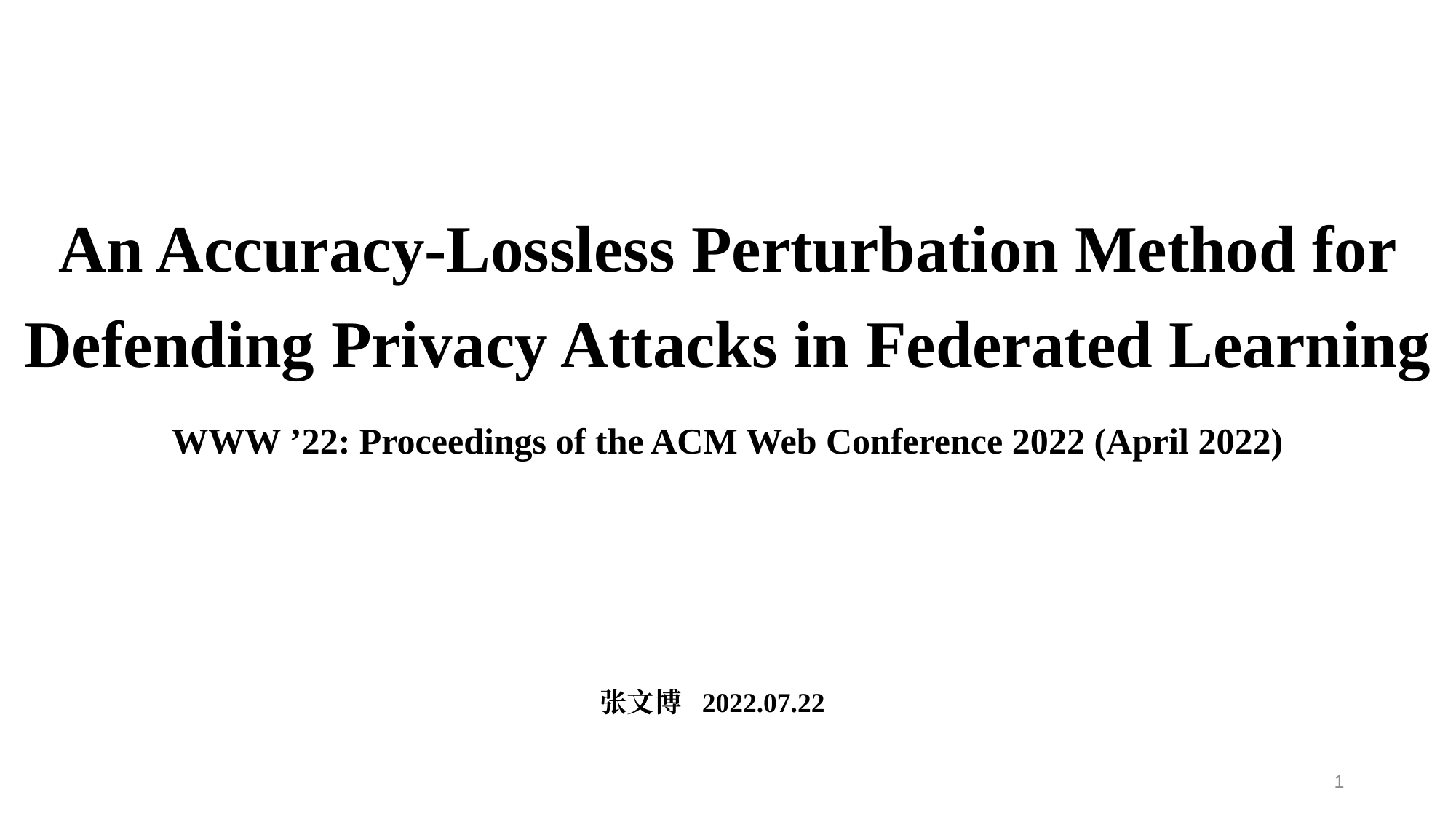

# An Accuracy-Lossless Perturbation Method for Defending Privacy Attacks in Federated Learning
WWW ’22: Proceedings of the ACM Web Conference 2022 (April 2022)
张文博  2022.07.22
1